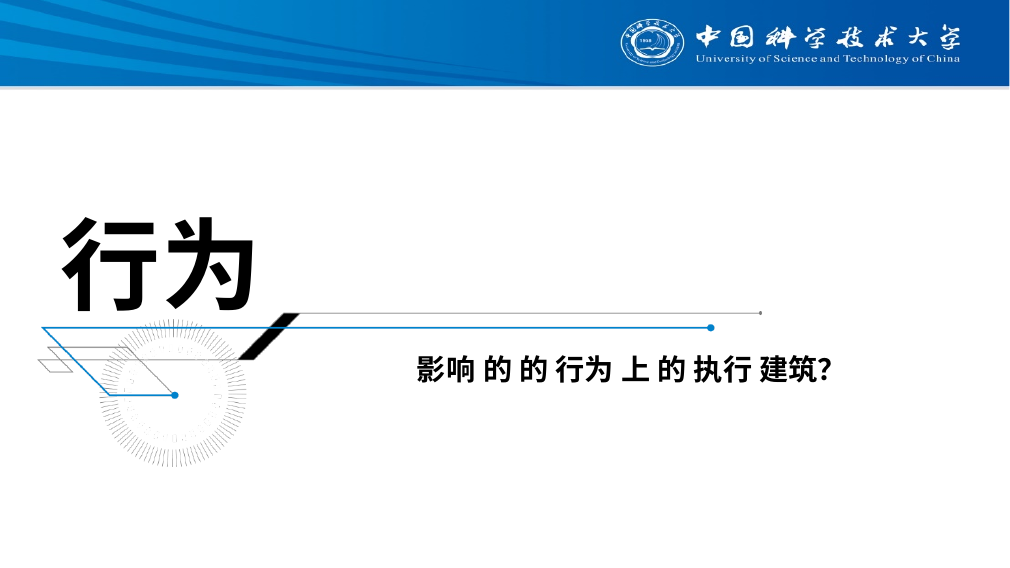

# 行为
影响 的 的 行为 上 的 执行 建筑？